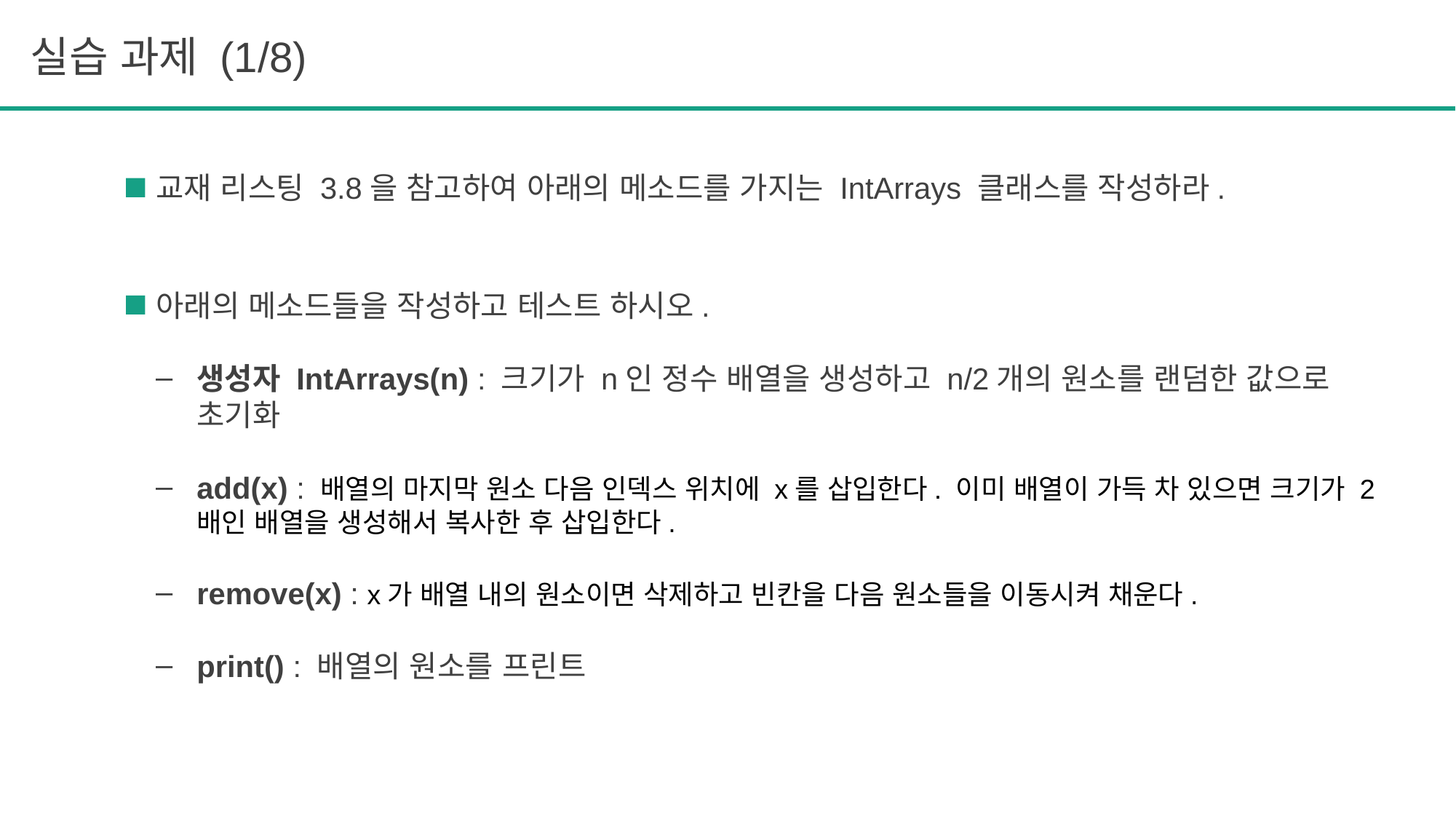

실습 과제 (1/8)
교재 리스팅 3.8을 참고하여 아래의 메소드를 가지는 IntArrays 클래스를 작성하라.

아래의 메소드들을 작성하고 테스트 하시오.

생성자 IntArrays(n) : 크기가 n인 정수 배열을 생성하고 n/2개의 원소를 랜덤한 값으로 초기화

add(x) : 배열의 마지막 원소 다음 인덱스 위치에 x를 삽입한다. 이미 배열이 가득 차 있으면 크기가 2배인 배열을 생성해서 복사한 후 삽입한다.

remove(x) : x가 배열 내의 원소이면 삭제하고 빈칸을 다음 원소들을 이동시켜 채운다.

print() : 배열의 원소를 프린트